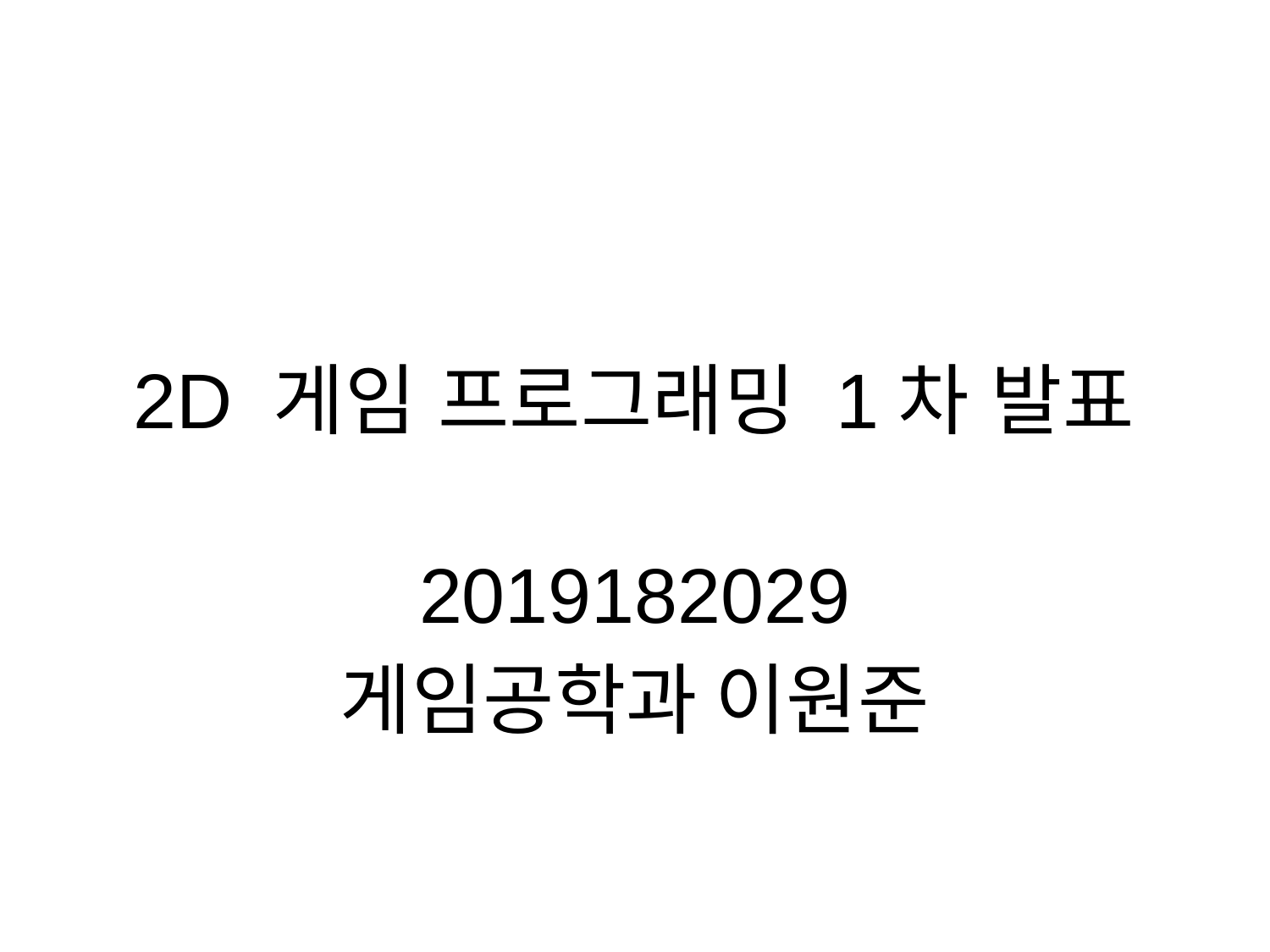

# 2D 게임 프로그래밍 1차 발표
2019182029
게임공학과 이원준